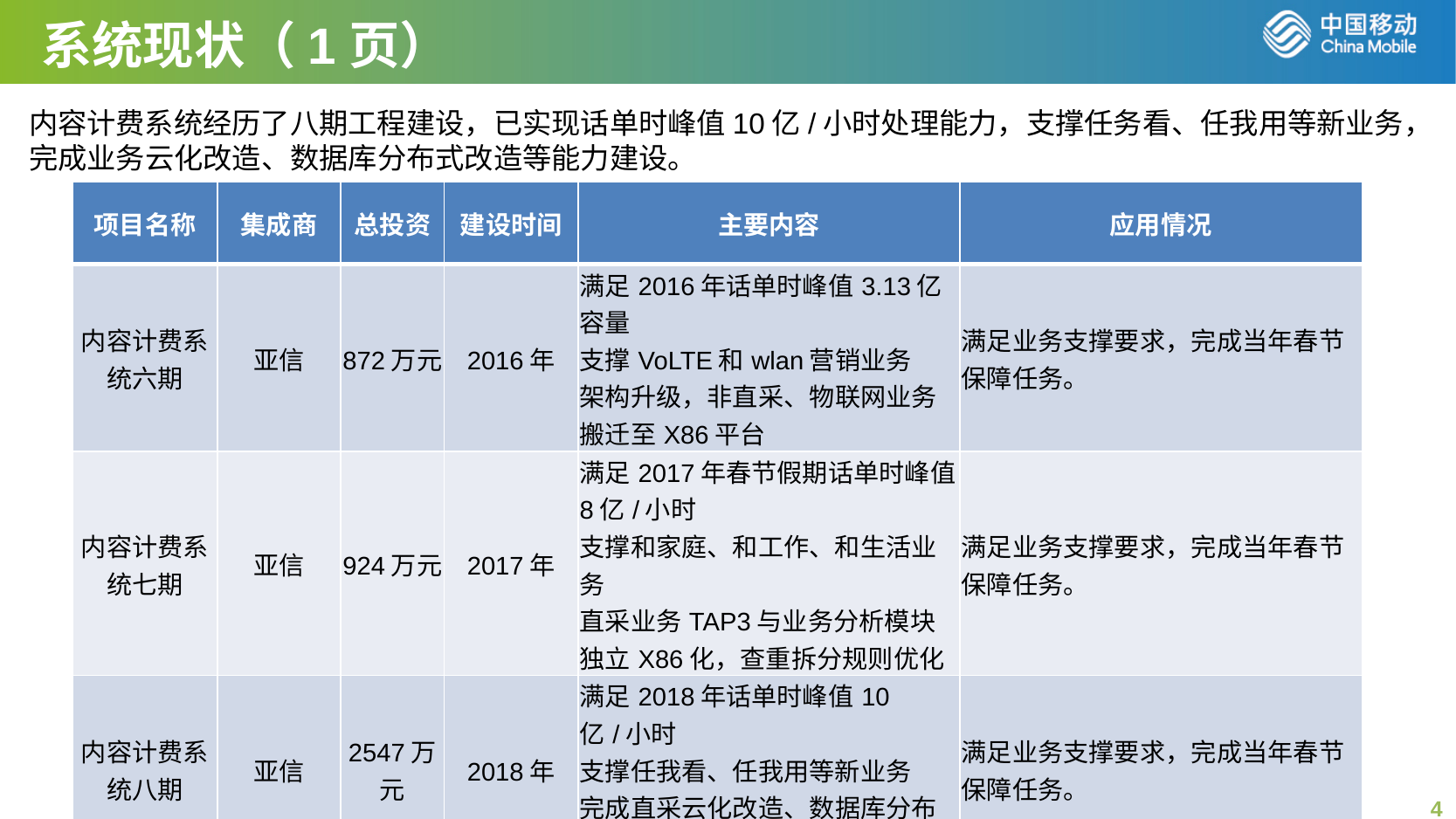

系统现状（1页）
内容计费系统经历了八期工程建设，已实现话单时峰值10亿/小时处理能力，支撑任务看、任我用等新业务，完成业务云化改造、数据库分布式改造等能力建设。
| 项目名称 | 集成商 | 总投资 | 建设时间 | 主要内容 | 应用情况 |
| --- | --- | --- | --- | --- | --- |
| 内容计费系统六期 | 亚信 | 872万元 | 2016年 | 满足2016年话单时峰值3.13亿容量 支撑VoLTE和wlan营销业务 架构升级，非直采、物联网业务搬迁至X86平台 | 满足业务支撑要求，完成当年春节保障任务。 |
| 内容计费系统七期 | 亚信 | 924万元 | 2017年 | 满足2017年春节假期话单时峰值8亿/小时 支撑和家庭、和工作、和生活业务 直采业务TAP3与业务分析模块独立X86化，查重拆分规则优化 | 满足业务支撑要求，完成当年春节保障任务。 |
| 内容计费系统八期 | 亚信 | 2547万元 | 2018年 | 满足2018年话单时峰值10亿/小时 支撑任我看、任我用等新业务 完成直采云化改造、数据库分布式改造 | 满足业务支撑要求，完成当年春节保障任务。 |
| 合计 |  | 4343万元 |  |  |  |